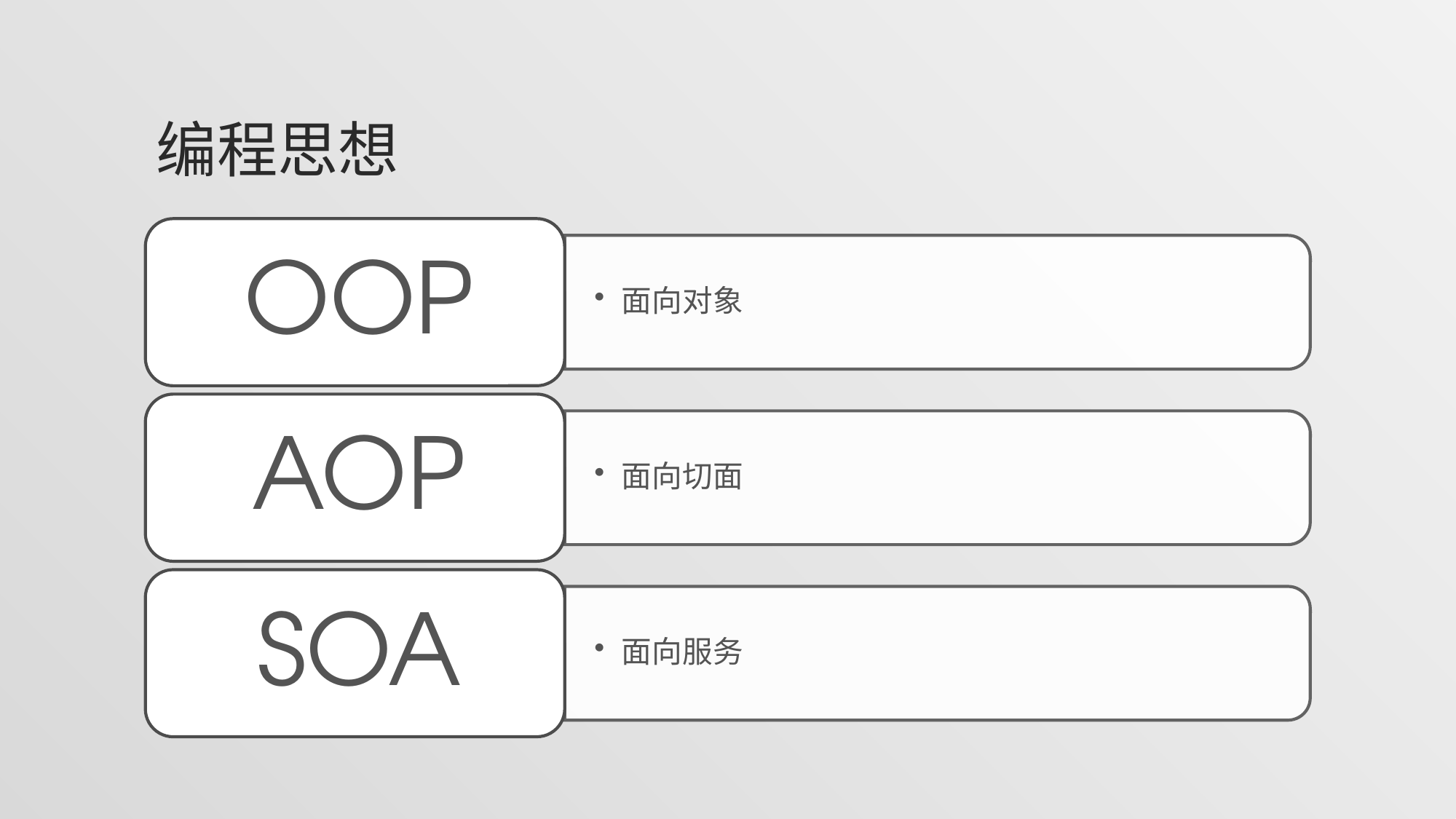

# 编程思想
面向对象
OOP
面向切面
AOP
面向服务
SOA